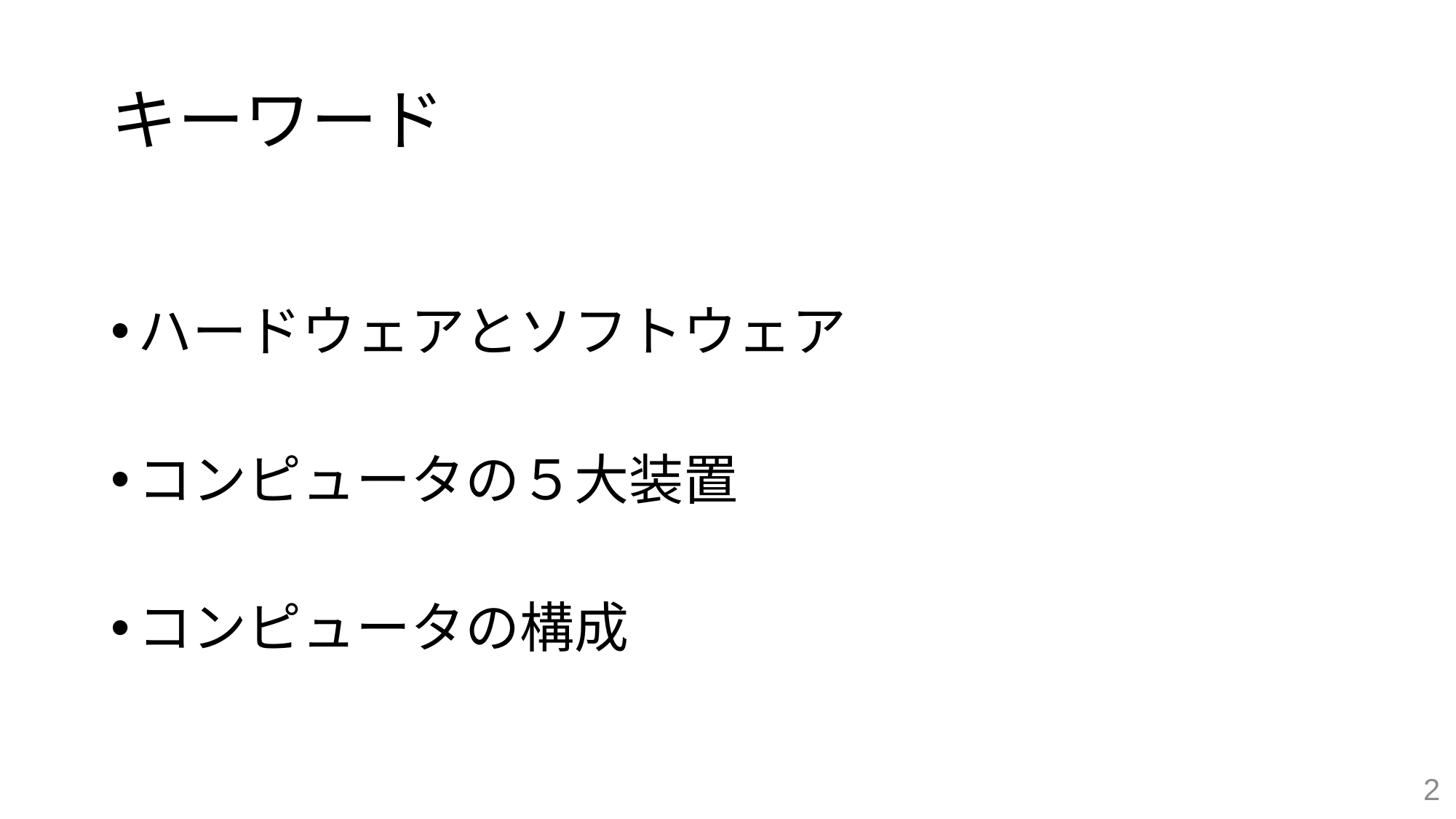

# キーワード

ハードウェアとソフトウェア

コンピュータの５大装置

コンピュータの構成

2